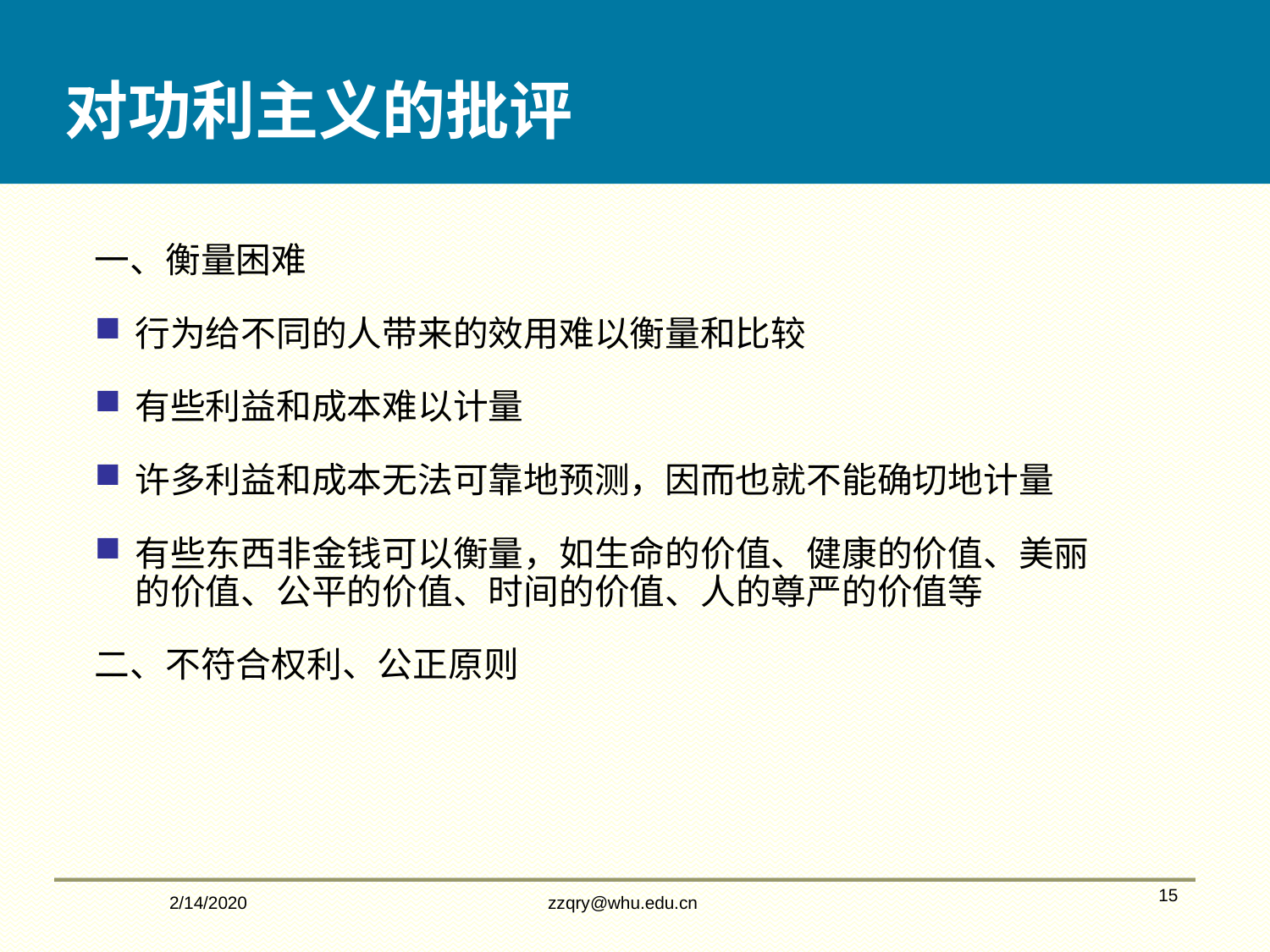

对功利主义的批评
一、衡量困难
行为给不同的人带来的效用难以衡量和比较
有些利益和成本难以计量
许多利益和成本无法可靠地预测，因而也就不能确切地计量
有些东西非金钱可以衡量，如生命的价值、健康的价值、美丽的价值、公平的价值、时间的价值、人的尊严的价值等
二、不符合权利、公正原则
2/14/2020
zzqry@whu.edu.cn
15